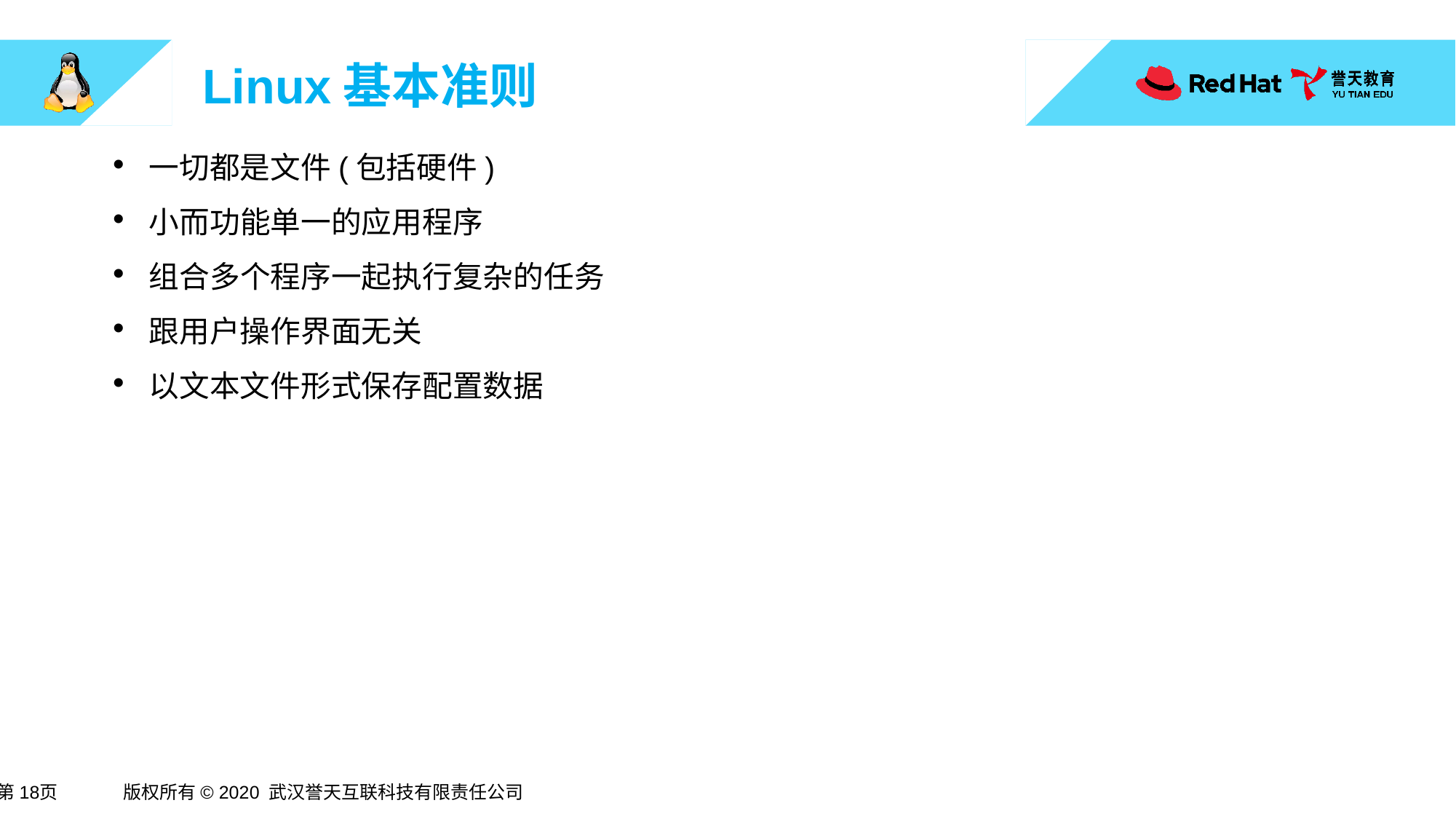

# Linux基本准则
一切都是文件(包括硬件)
小而功能单一的应用程序
组合多个程序一起执行复杂的任务
跟用户操作界面无关
以文本文件形式保存配置数据
18